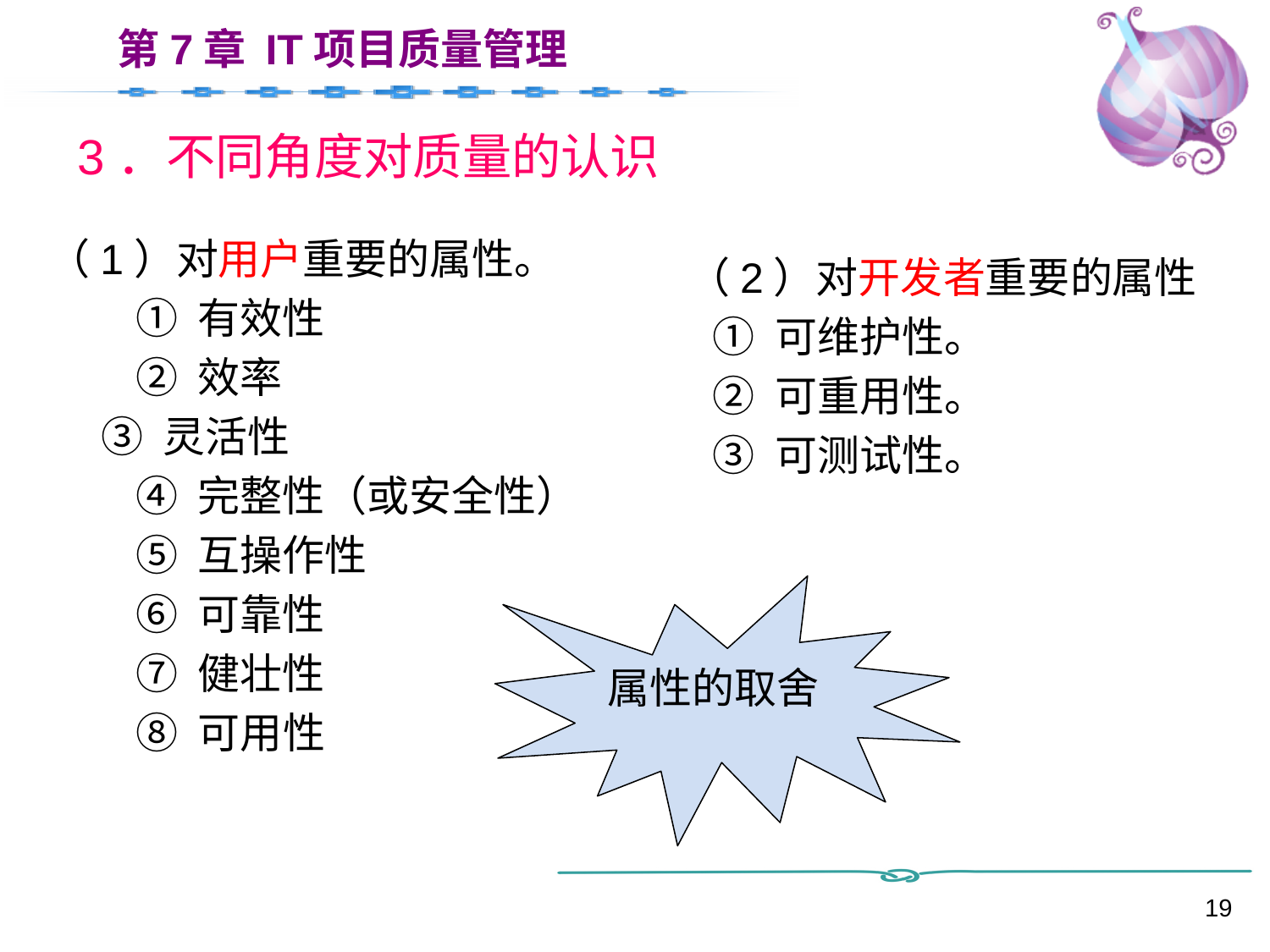

# 3．不同角度对质量的认识
（1）对用户重要的属性。
① 有效性
② 效率
   ③ 灵活性
④ 完整性（或安全性）
⑤ 互操作性
⑥ 可靠性
⑦ 健壮性
⑧ 可用性

（2）对开发者重要的属性
① 可维护性。
② 可重用性。
③ 可测试性。
属性的取舍
19